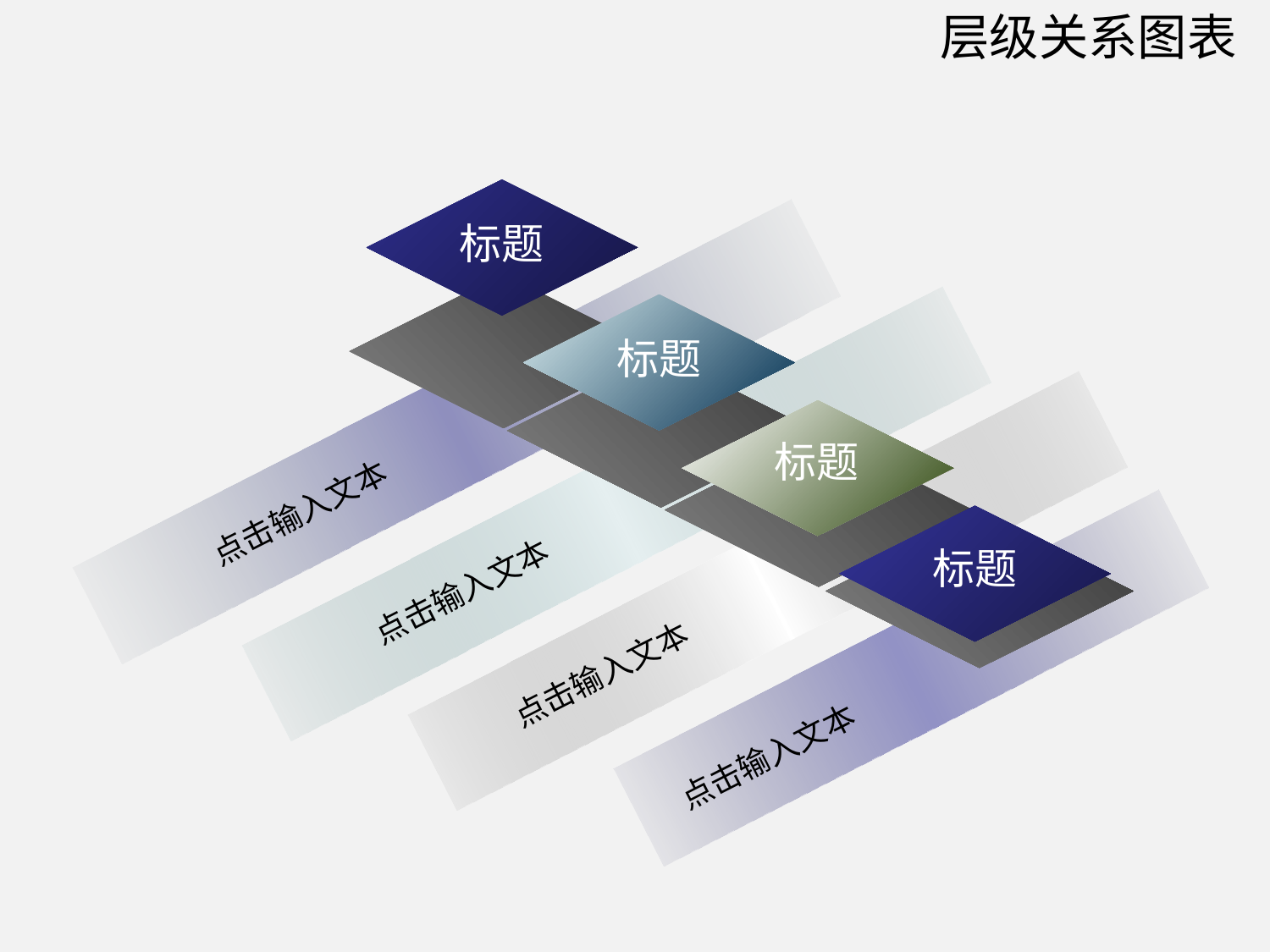

层级关系图表

标题

标题

标题

点击输入文本

标题
点击输入文本

点击输入文本
点击输入文本